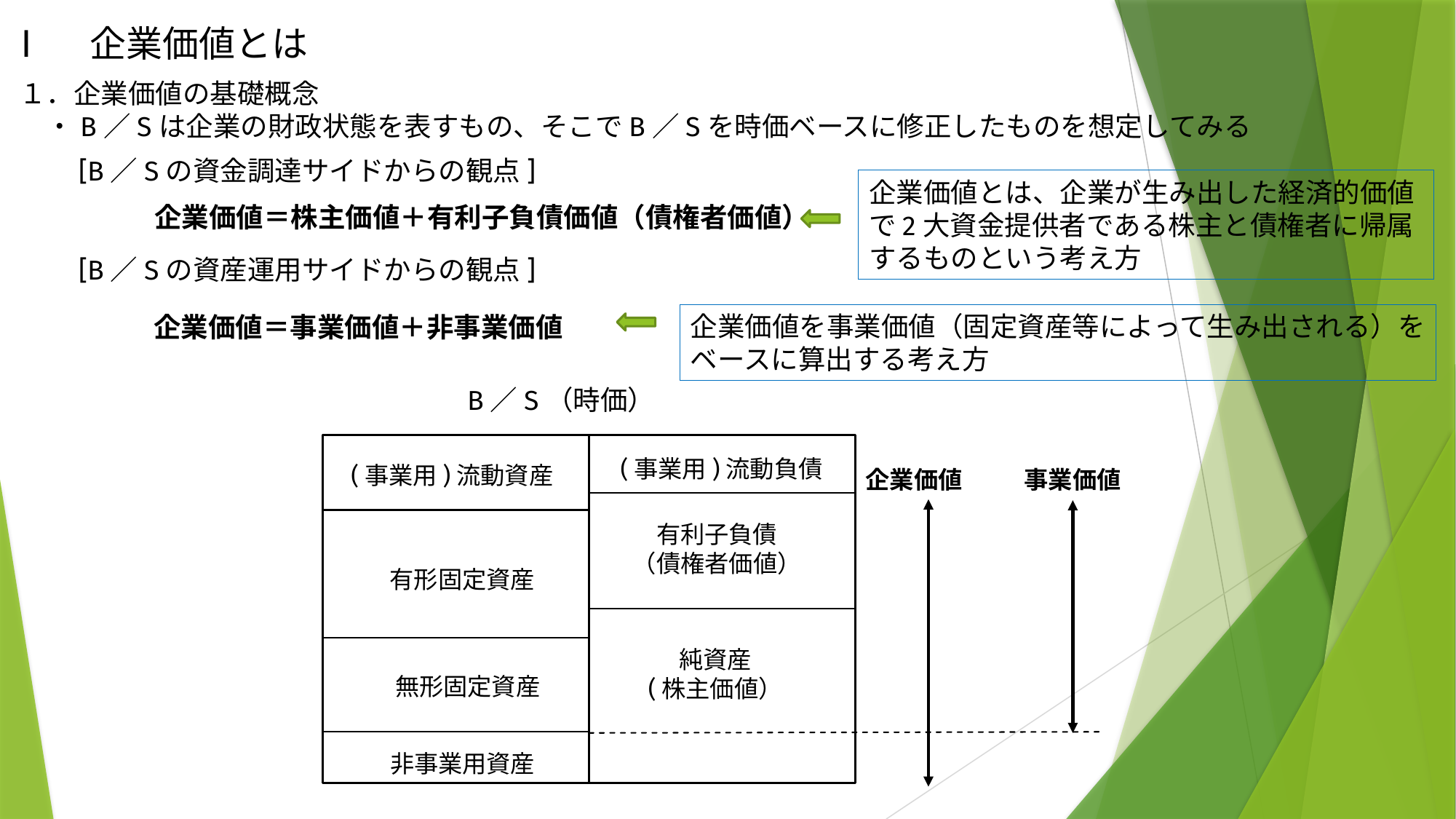

Ⅰ　企業価値とは
１．企業価値の基礎概念
　・B／Sは企業の財政状態を表すもの、そこでB／Sを時価ベースに修正したものを想定してみる
[B／Sの資金調達サイドからの観点]
企業価値とは、企業が生み出した経済的価値
で2大資金提供者である株主と債権者に帰属
するものという考え方
企業価値＝株主価値＋有利子負債価値（債権者価値）

[B／Sの資産運用サイドからの観点]
企業価値を事業価値（固定資産等によって生み出される）を
ベースに算出する考え方
企業価値＝事業価値＋非事業価値

B／S（時価）

(事業用)流動負債
(事業用)流動資産
企業価値
事業価値
有利子負債
（債権者価値）
有形固定資産
純資産
(株主価値）
無形固定資産
非事業用資産